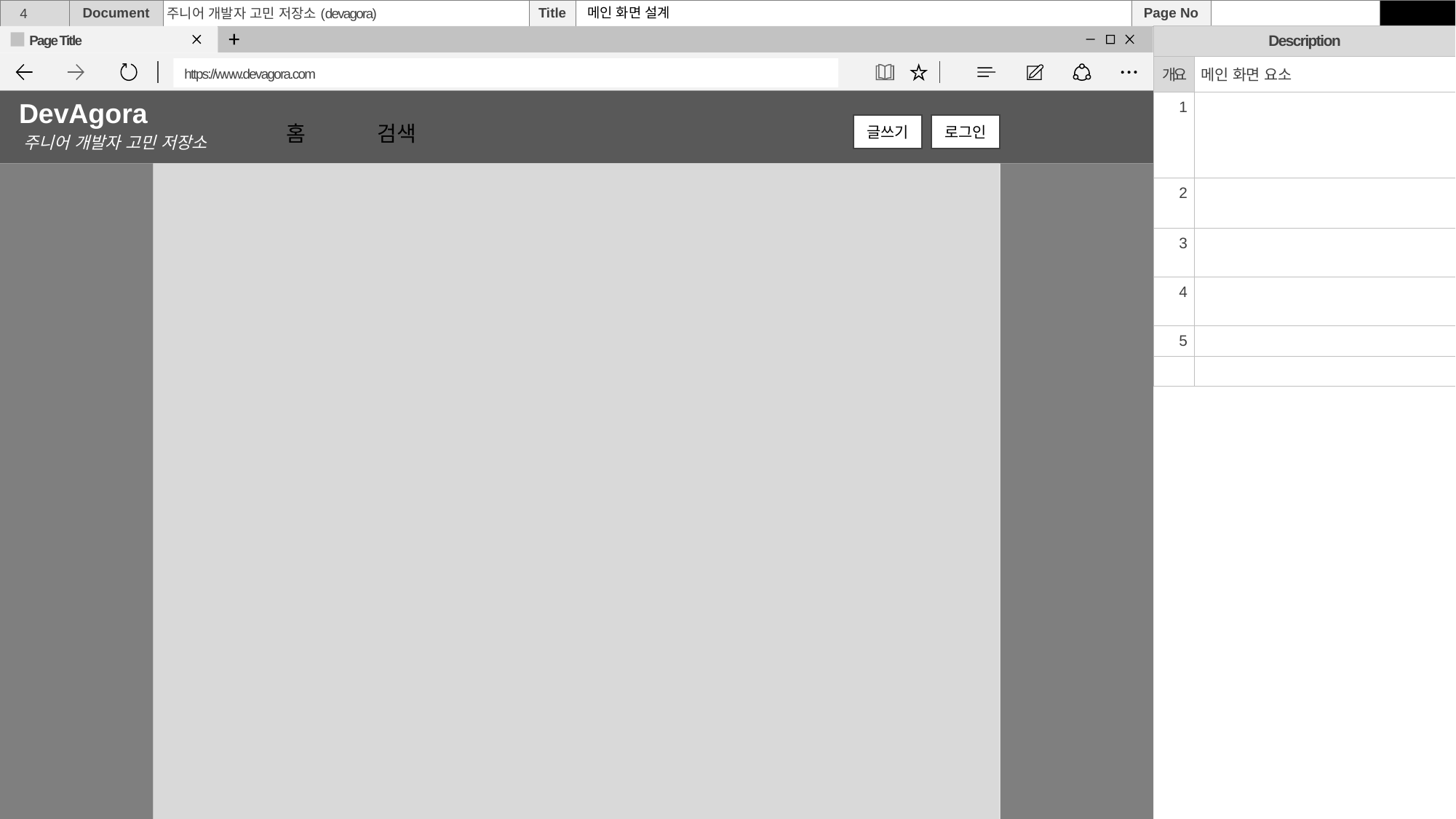

# 메인 화면 설계
| Description |  |
| --- | --- |
| 개요 | 메인 화면 요소 |
| 1 |  |
| 2 |  |
| 3 |  |
| 4 |  |
| 5 |  |
|  |  |
DevAgora

홈
글쓰기
로그인
검색
주니어 개발자 고민 저장소